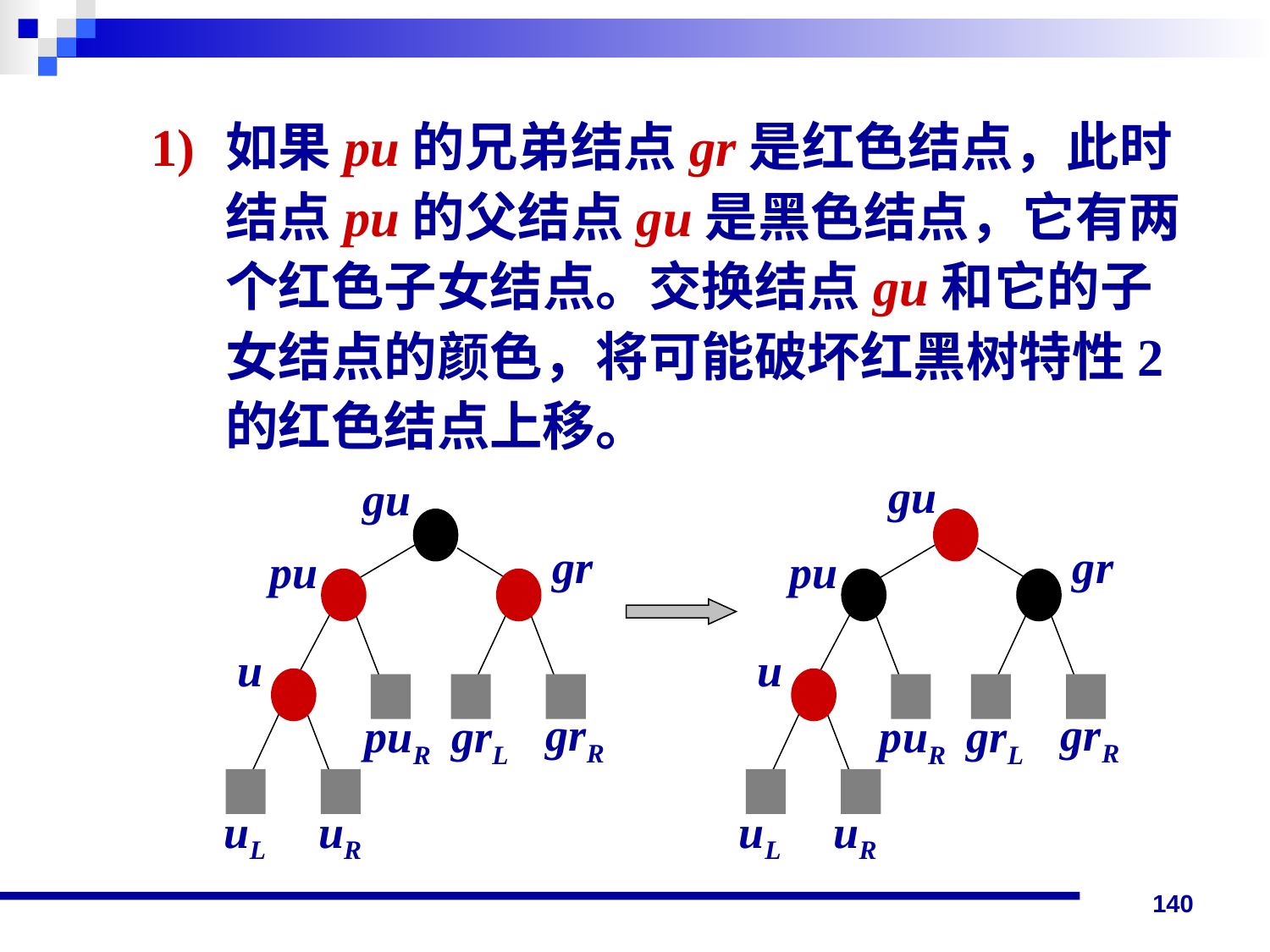

1)	如果pu的兄弟结点gr是红色结点，此时结点pu的父结点gu是黑色结点，它有两个红色子女结点。交换结点gu和它的子女结点的颜色，将可能破坏红黑树特性2的红色结点上移。
gu
gu

gr
gr
pu
pu

u
u

grR
puR
grL
uL
uR
grR
puR
grL

uL
uR
140